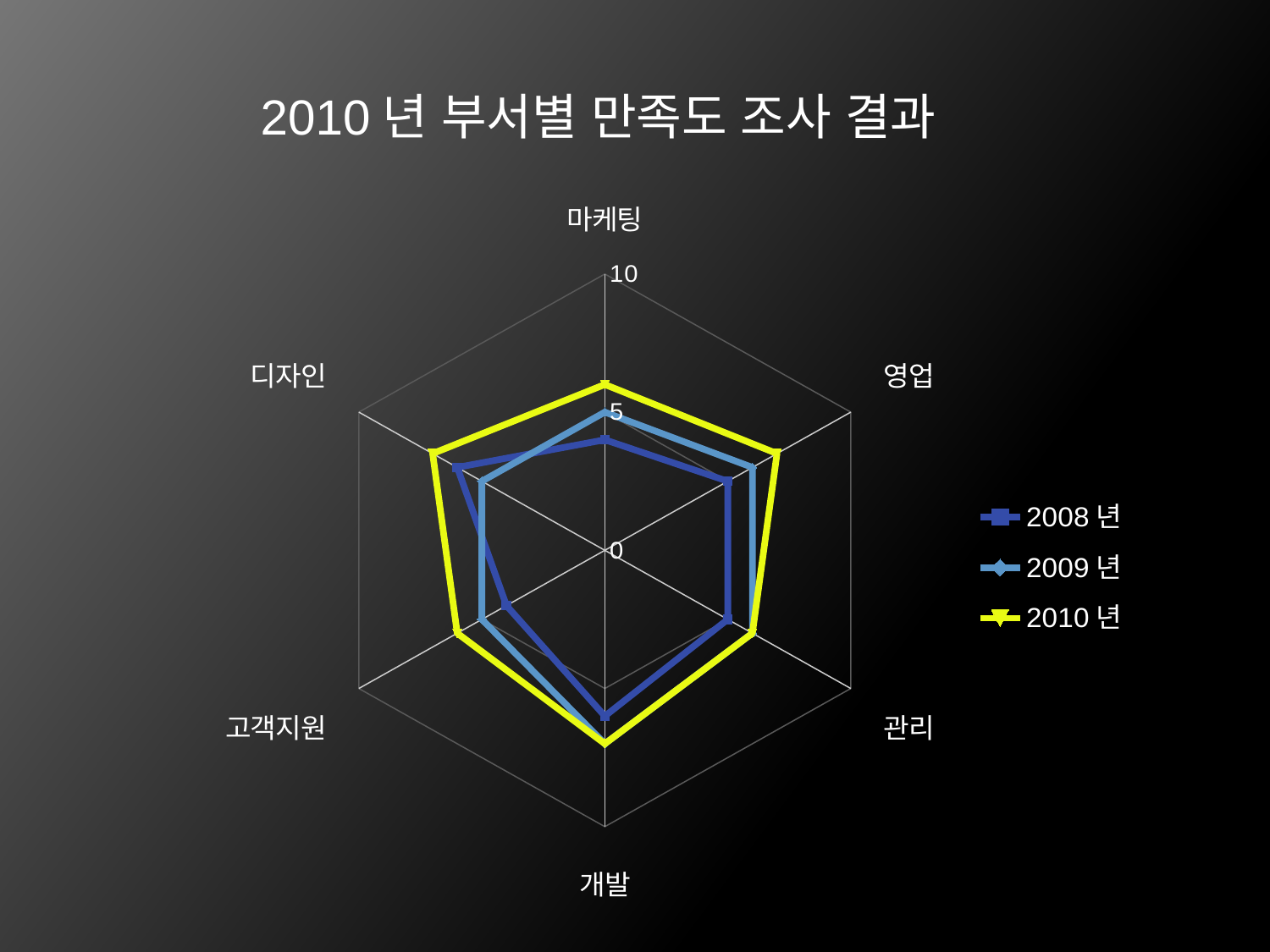

2010년 부서별 만족도 조사 결과

### Chart

| Category | 2008년 | 2009년 | 2010년 |
|---|---|---|---|
| 마케팅 | 4.0 | 5.0 | 6.0 |
| 영업 | 5.0 | 6.0 | 7.0 |
| 관리 | 5.0 | 6.0 | 6.0 |
| 개발 | 6.0 | 7.0 | 7.0 |
| 고객지원 | 4.0 | 5.0 | 6.0 |
| 디자인 | 6.0 | 5.0 | 7.0 |